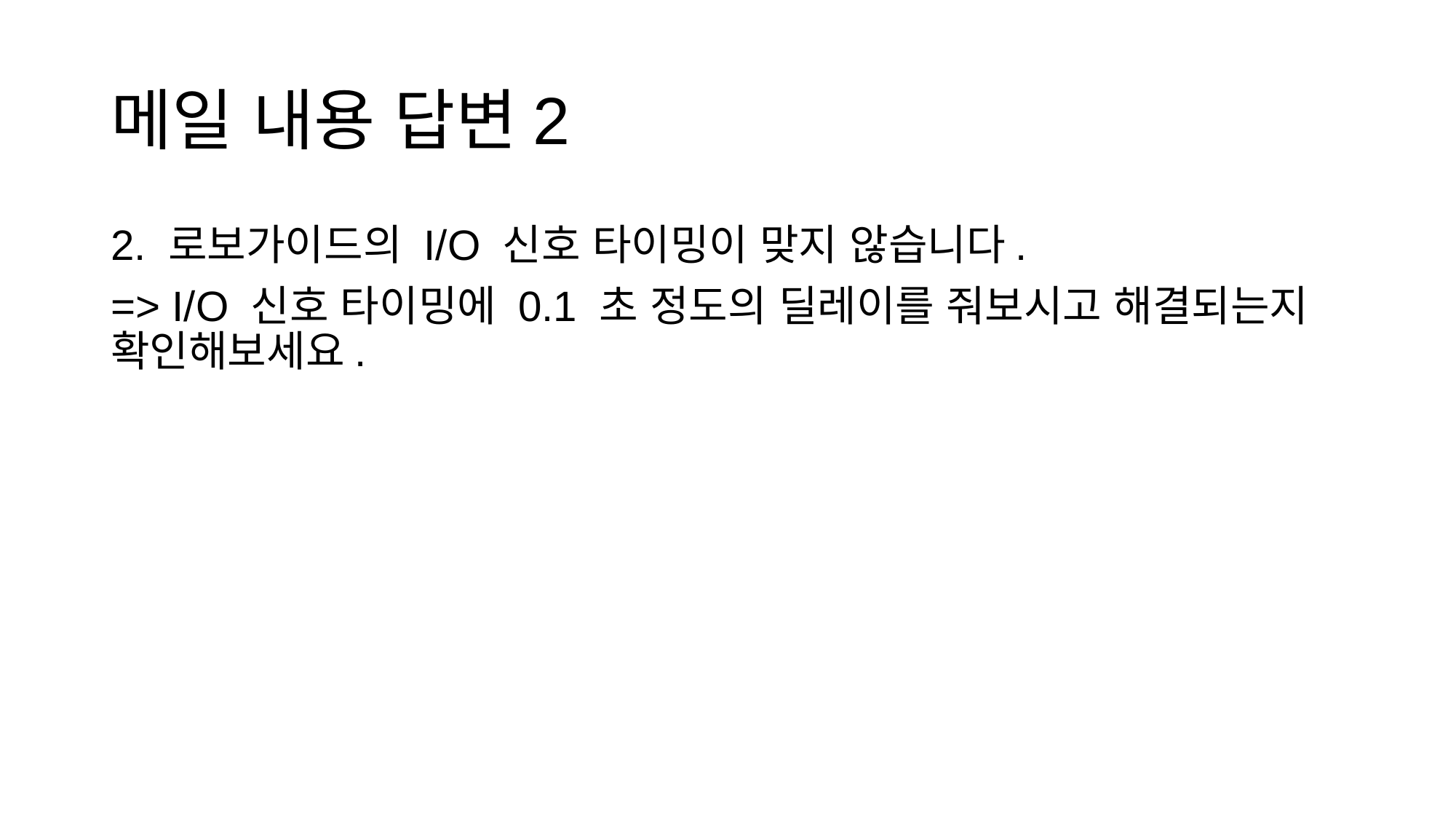

# 메일 내용 답변2
2. 로보가이드의 I/O 신호 타이밍이 맞지 않습니다.
=> I/O 신호 타이밍에 0.1 초 정도의 딜레이를 줘보시고 해결되는지 확인해보세요.